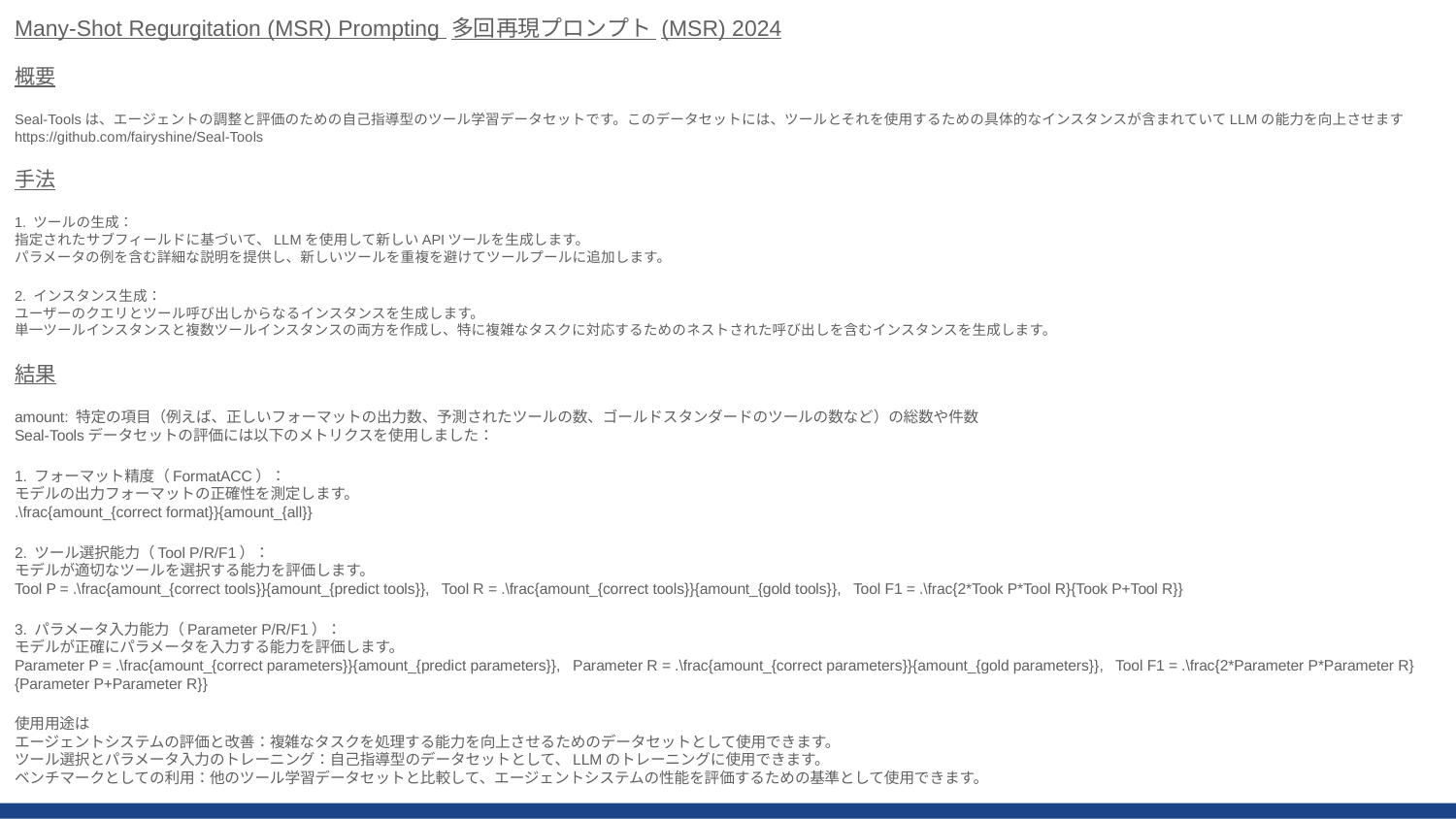

Many-Shot Regurgitation (MSR) Prompting 多回再現プロンプト (MSR) 2024
概要
Seal-Toolsは、エージェントの調整と評価のための自己指導型のツール学習データセットです。このデータセットには、ツールとそれを使用するための具体的なインスタンスが含まれていてLLMの能力を向上させます
https://github.com/fairyshine/Seal-Tools
手法
1. ツールの生成：
指定されたサブフィールドに基づいて、LLMを使用して新しいAPIツールを生成します。
パラメータの例を含む詳細な説明を提供し、新しいツールを重複を避けてツールプールに追加します。
2. インスタンス生成：
ユーザーのクエリとツール呼び出しからなるインスタンスを生成します。
単一ツールインスタンスと複数ツールインスタンスの両方を作成し、特に複雑なタスクに対応するためのネストされた呼び出しを含むインスタンスを生成します。
結果
amount: 特定の項目（例えば、正しいフォーマットの出力数、予測されたツールの数、ゴールドスタンダードのツールの数など）の総数や件数
Seal-Toolsデータセットの評価には以下のメトリクスを使用しました：
1. フォーマット精度（FormatACC）：
モデルの出力フォーマットの正確性を測定します。
.\frac{amount_{correct format}}{amount_{all}}
2. ツール選択能力（Tool P/R/F1）：
モデルが適切なツールを選択する能力を評価します。
Tool P = .\frac{amount_{correct tools}}{amount_{predict tools}},   Tool R = .\frac{amount_{correct tools}}{amount_{gold tools}},   Tool F1 = .\frac{2*Took P*Tool R}{Took P+Tool R}}
3. パラメータ入力能力（Parameter P/R/F1）：
モデルが正確にパラメータを入力する能力を評価します。
Parameter P = .\frac{amount_{correct parameters}}{amount_{predict parameters}},   Parameter R = .\frac{amount_{correct parameters}}{amount_{gold parameters}},   Tool F1 = .\frac{2*Parameter P*Parameter R}{Parameter P+Parameter R}}
使用用途は
エージェントシステムの評価と改善：複雑なタスクを処理する能力を向上させるためのデータセットとして使用できます。
ツール選択とパラメータ入力のトレーニング：自己指導型のデータセットとして、LLMのトレーニングに使用できます。
ベンチマークとしての利用：他のツール学習データセットと比較して、エージェントシステムの性能を評価するための基準として使用できます。